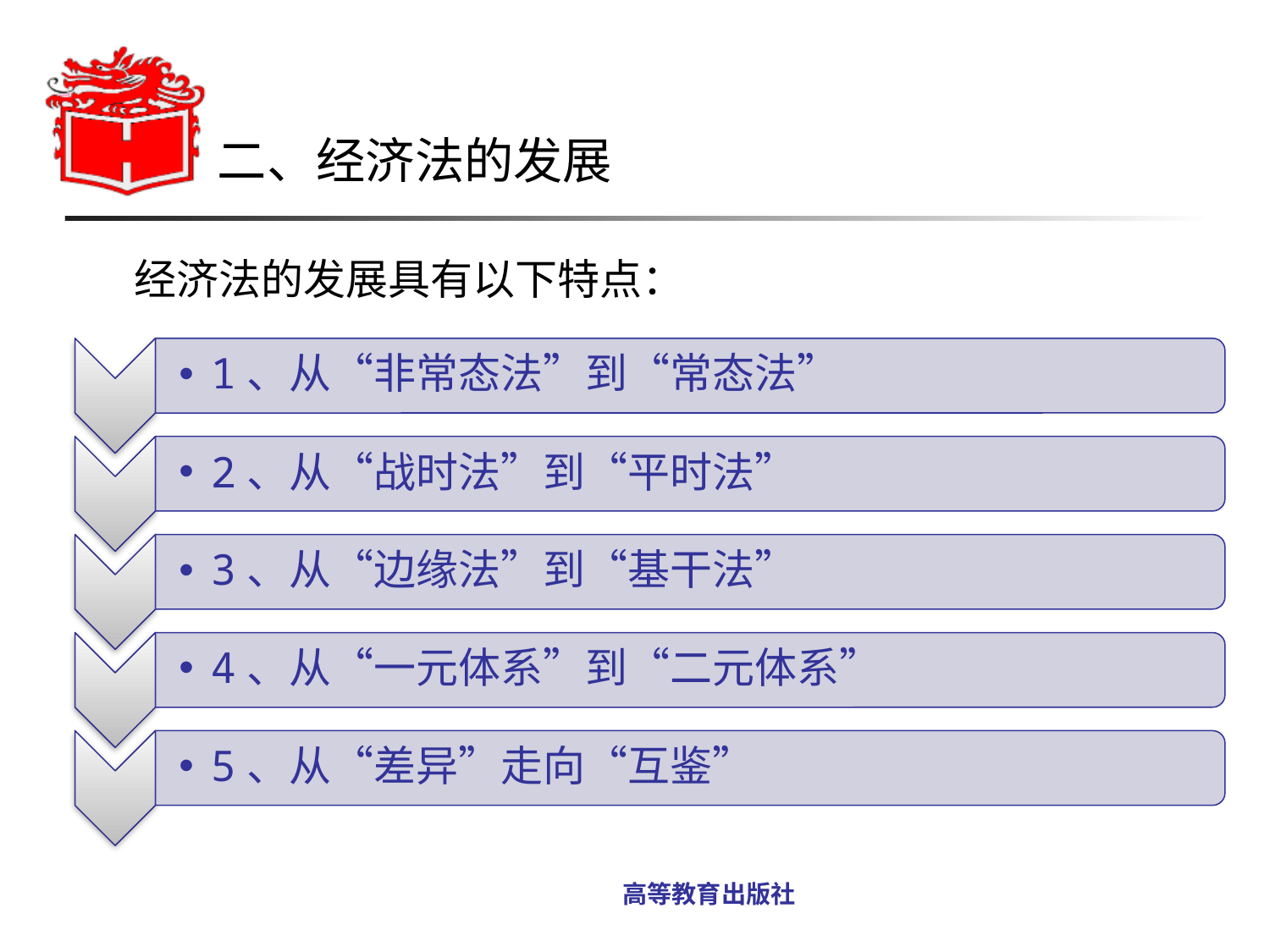

二、经济法的发展
       经济法的发展具有以下特点：

1、从“非常态法”到“常态法”

2、从“战时法”到“平时法”

3、从“边缘法”到“基干法”

4、从“一元体系”到“二元体系”

5、从“差异”走向“互鉴”

高等教育出版社